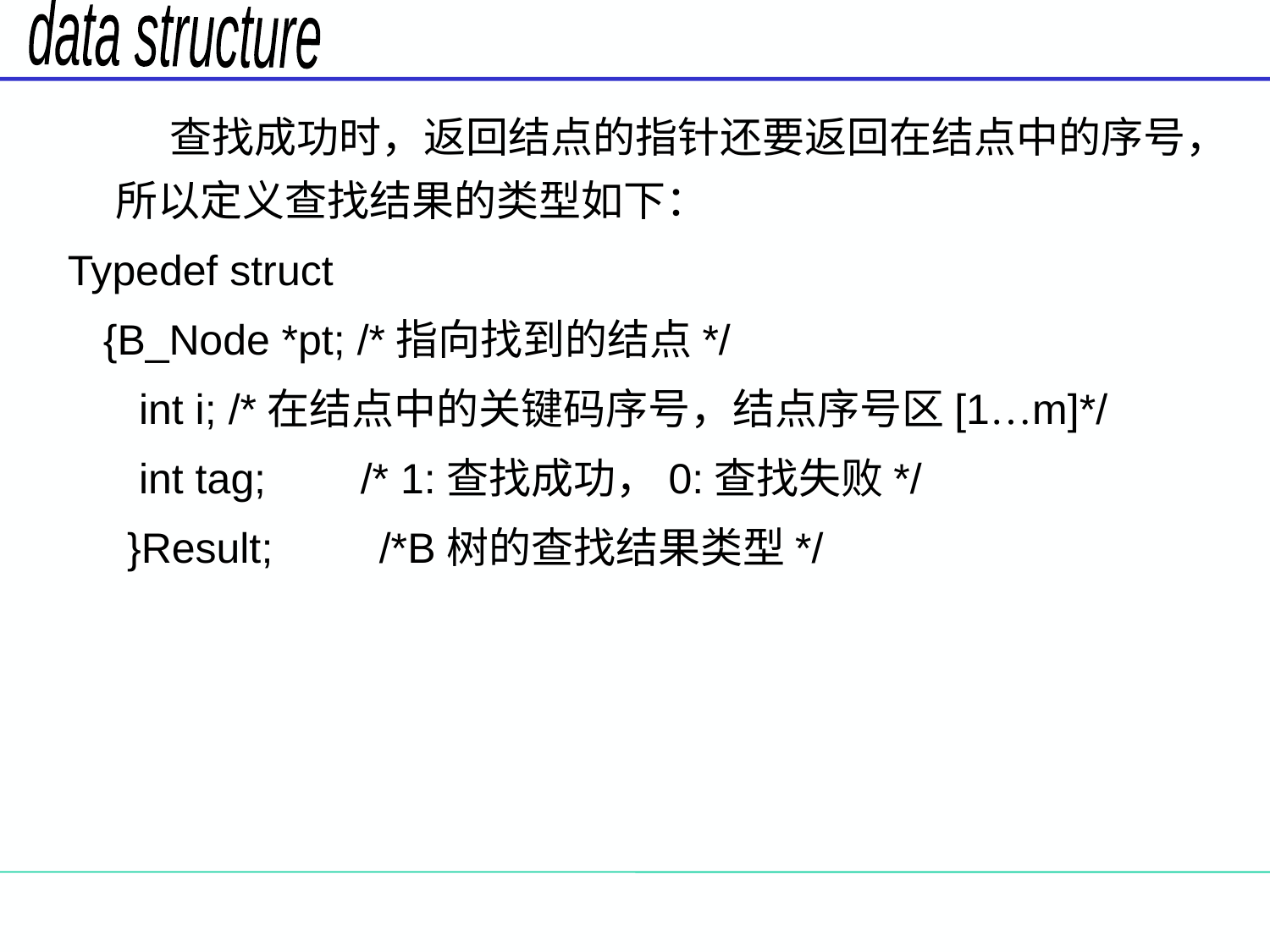

查找成功时，返回结点的指针还要返回在结点中的序号，所以定义查找结果的类型如下：
Typedef struct
   {B_Node *pt; /*指向找到的结点*/
	  int i; /*在结点中的关键码序号，结点序号区[1…m]*/
	  int tag;        /* 1:查找成功，0:查找失败*/
	 }Result;         /*B树的查找结果类型*/